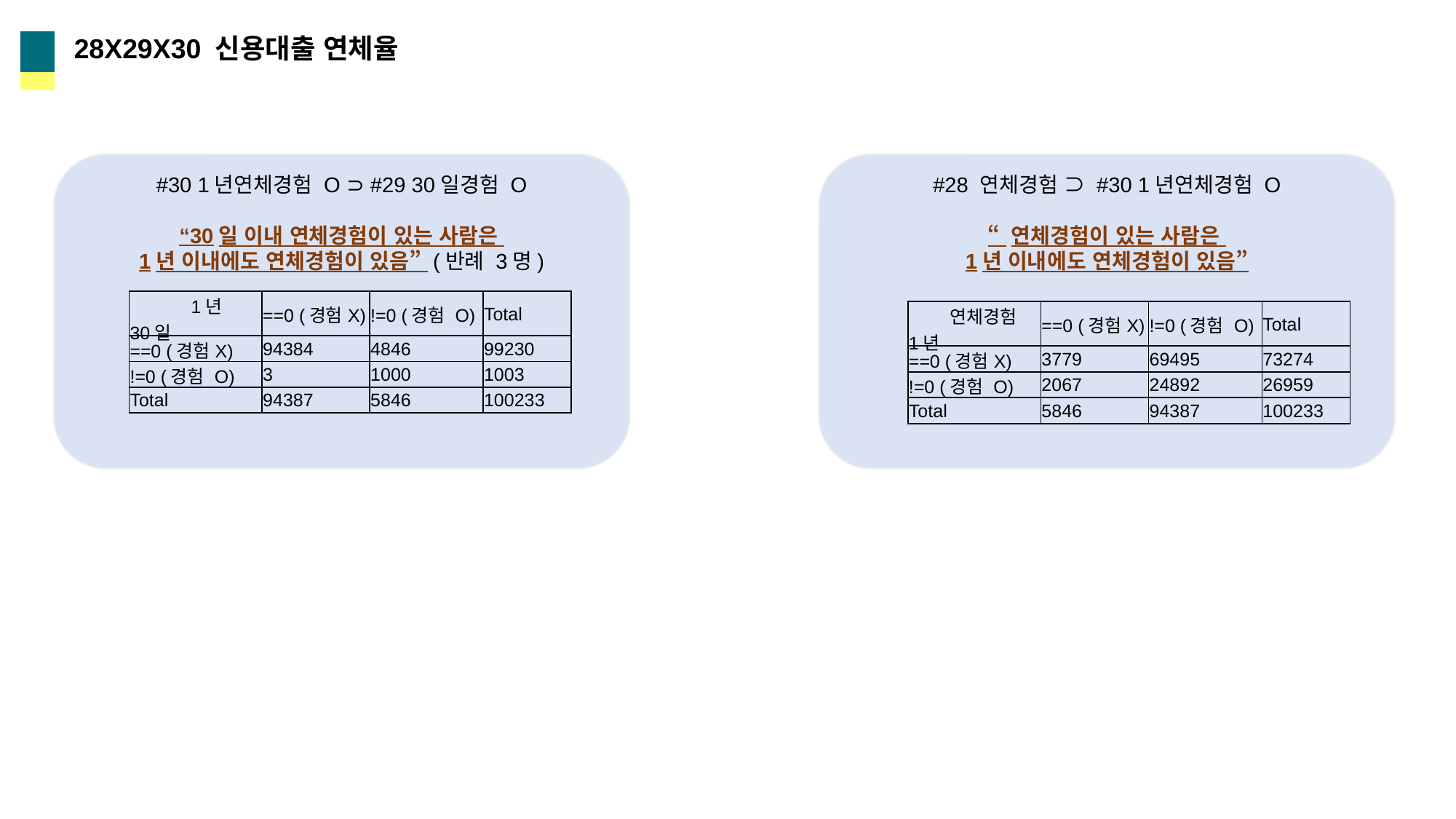

28X29X30 신용대출 연체율

#30 1년연체경험 O ⊃ #29 30일경험 O

“30일 이내 연체경험이 있는 사람은
1년 이내에도 연체경험이 있음” (반례 3명)

#28 연체경험 ⊃ #30 1년연체경험 O

“ 연체경험이 있는 사람은
1년 이내에도 연체경험이 있음”

| 1년 30일 | ==0 (경험X) | !=0 (경험 O) | Total |
| --- | --- | --- | --- |
| ==0 (경험X) | 94384 | 4846 | 99230 |
| !=0 (경험 O) | 3 | 1000 | 1003 |
| Total | 94387 | 5846 | 100233 |
| 연체경험 1년 | ==0 (경험X) | !=0 (경험 O) | Total |
| --- | --- | --- | --- |
| ==0 (경험X) | 3779 | 69495 | 73274 |
| !=0 (경험 O) | 2067 | 24892 | 26959 |
| Total | 5846 | 94387 | 100233 |